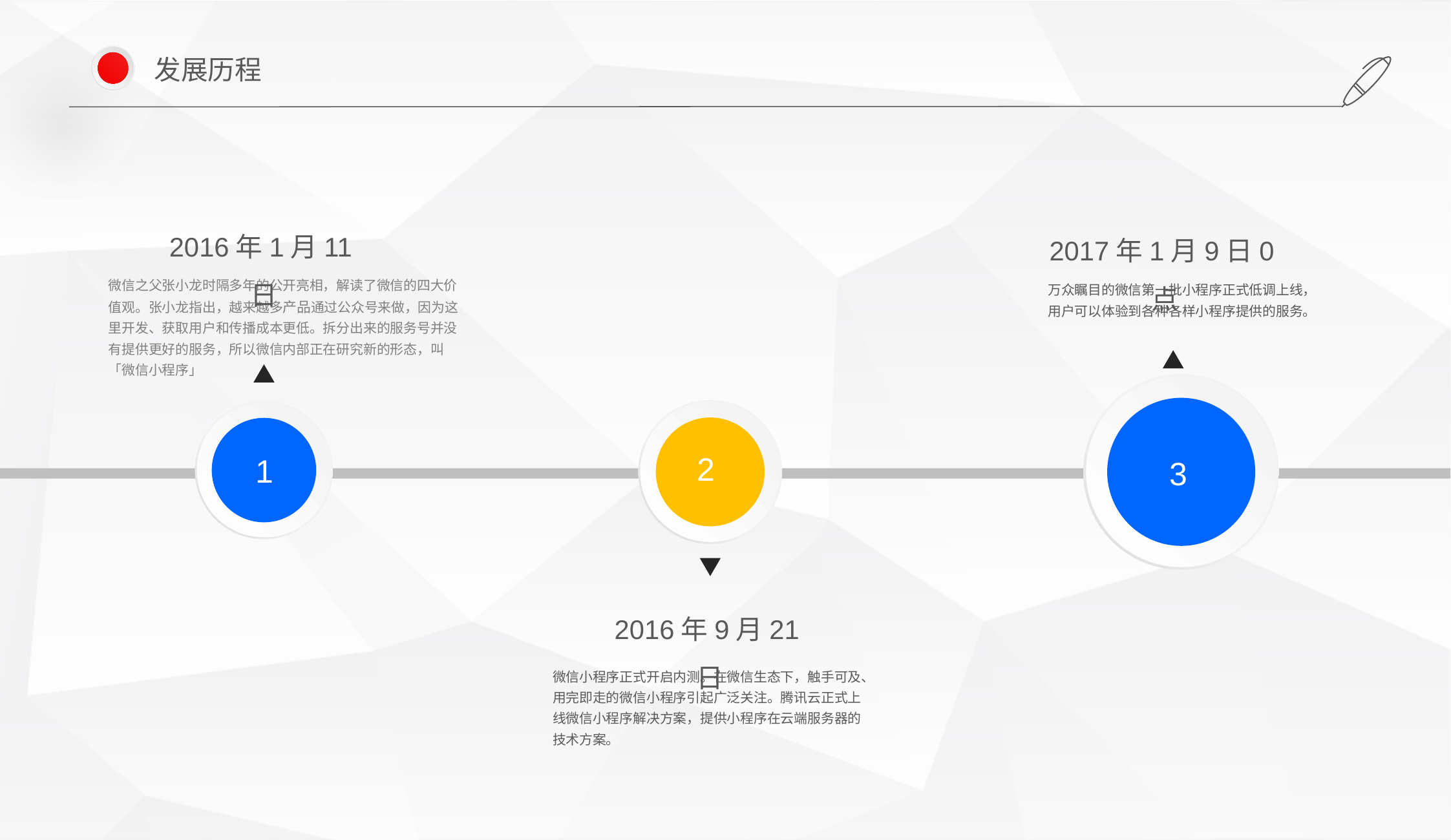

发展历程

2016年1月11日
微信之父张小龙时隔多年的公开亮相，解读了微信的四大价值观。张小龙指出，越来越多产品通过公众号来做，因为这里开发、获取用户和传播成本更低。拆分出来的服务号并没有提供更好的服务，所以微信内部正在研究新的形态，叫「微信小程序」
2017年1月9日0点
万众瞩目的微信第一批小程序正式低调上线，用户可以体验到各种各样小程序提供的服务。

3

2

1

2016年9月21日
微信小程序正式开启内测。在微信生态下，触手可及、用完即走的微信小程序引起广泛关注。腾讯云正式上线微信小程序解决方案，提供小程序在云端服务器的技术方案。